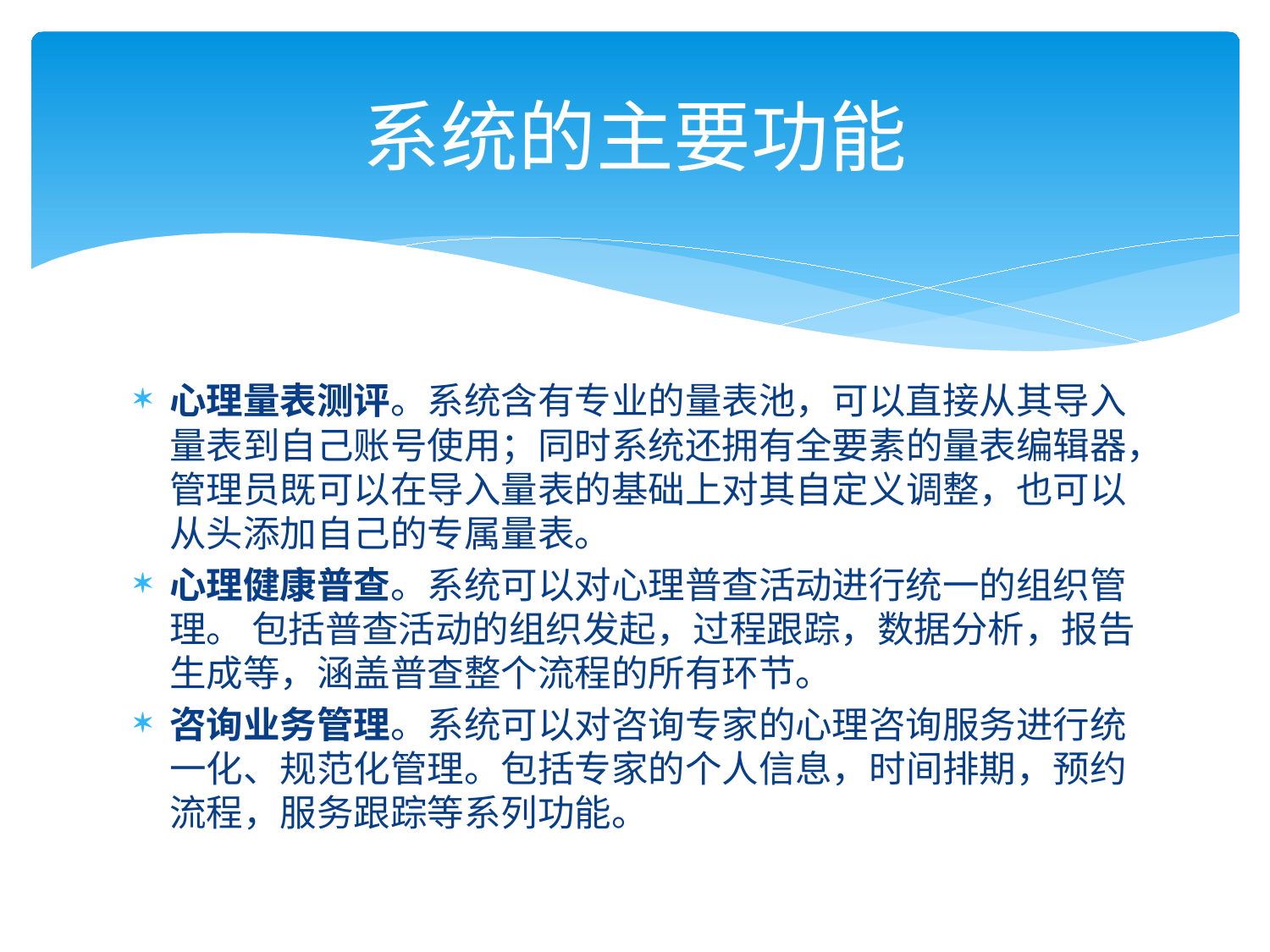

# 系统的主要功能
心理量表测评。系统含有专业的量表池，可以直接从其导入量表到自己账号使用；同时系统还拥有全要素的量表编辑器，管理员既可以在导入量表的基础上对其自定义调整，也可以从头添加自己的专属量表。
心理健康普查。系统可以对心理普查活动进行统一的组织管理。 包括普查活动的组织发起，过程跟踪，数据分析，报告生成等，涵盖普查整个流程的所有环节。
咨询业务管理。系统可以对咨询专家的心理咨询服务进行统一化、规范化管理。包括专家的个人信息，时间排期，预约流程，服务跟踪等系列功能。